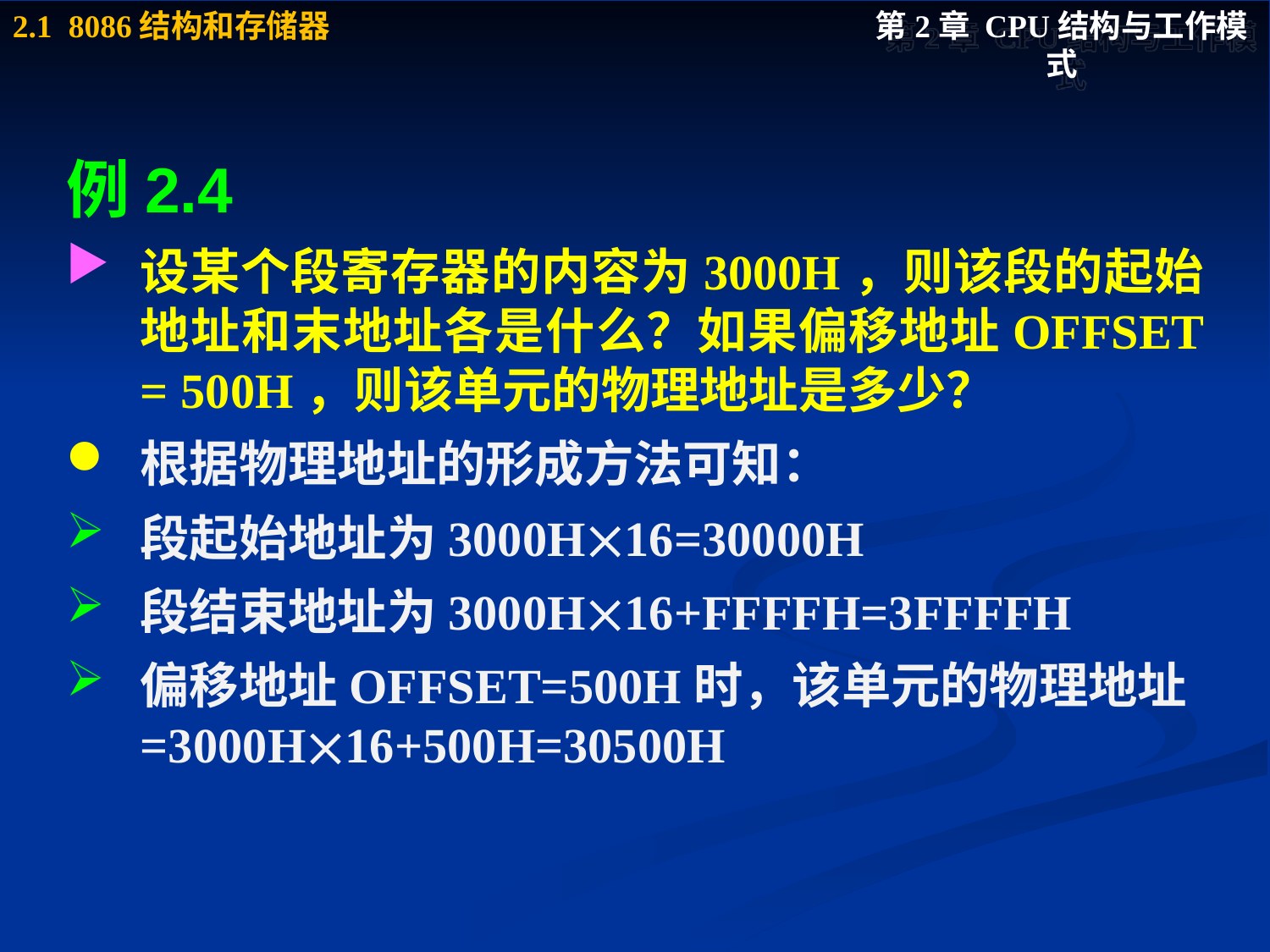

例2.4
设某个段寄存器的内容为3000H，则该段的起始地址和末地址各是什么？如果偏移地址OFFSET = 500H，则该单元的物理地址是多少？
根据物理地址的形成方法可知：
段起始地址为3000H×16=30000H
段结束地址为3000H×16+FFFFH=3FFFFH
偏移地址OFFSET=500H时，该单元的物理地址=3000H×16+500H=30500H